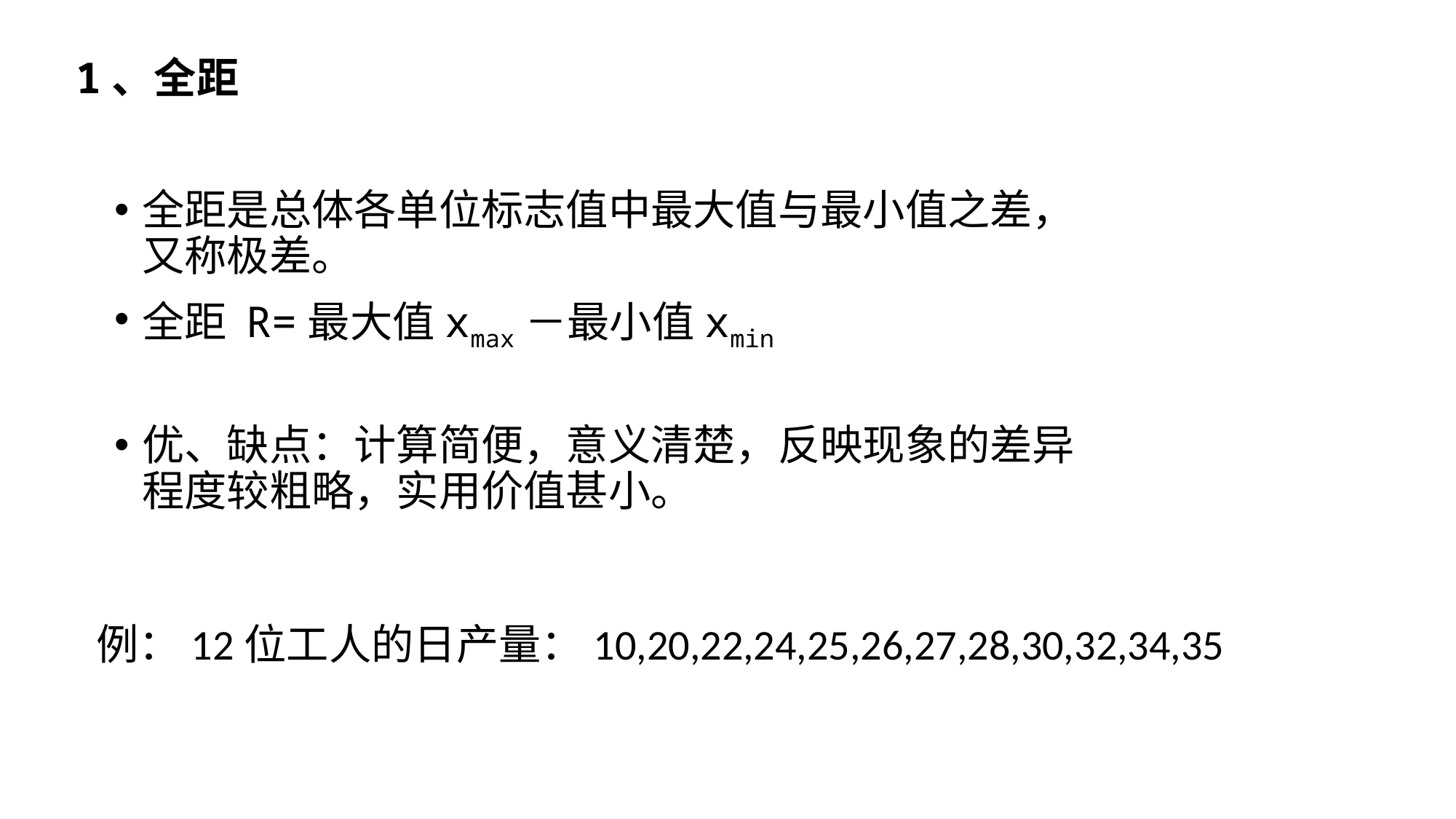

1、全距
全距是总体各单位标志值中最大值与最小值之差，又称极差。
全距 R=最大值xmax－最小值xmin

优、缺点：计算简便，意义清楚，反映现象的差异程度较粗略，实用价值甚小。
例：12位工人的日产量：10,20,22,24,25,26,27,28,30,32,34,35